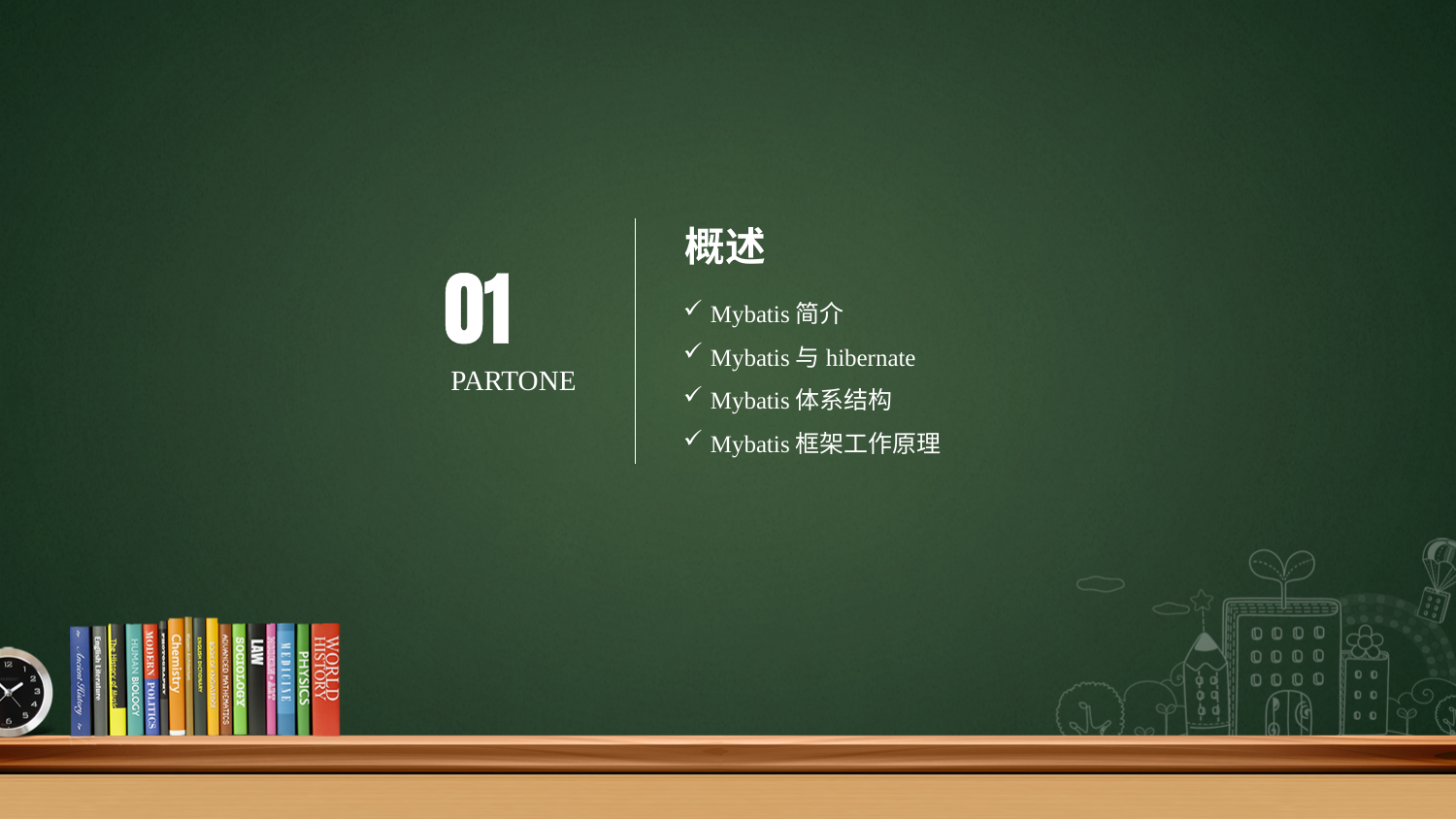

概述
01
Mybatis简介
Mybatis与hibernate
Mybatis体系结构
Mybatis框架工作原理
PARTONE